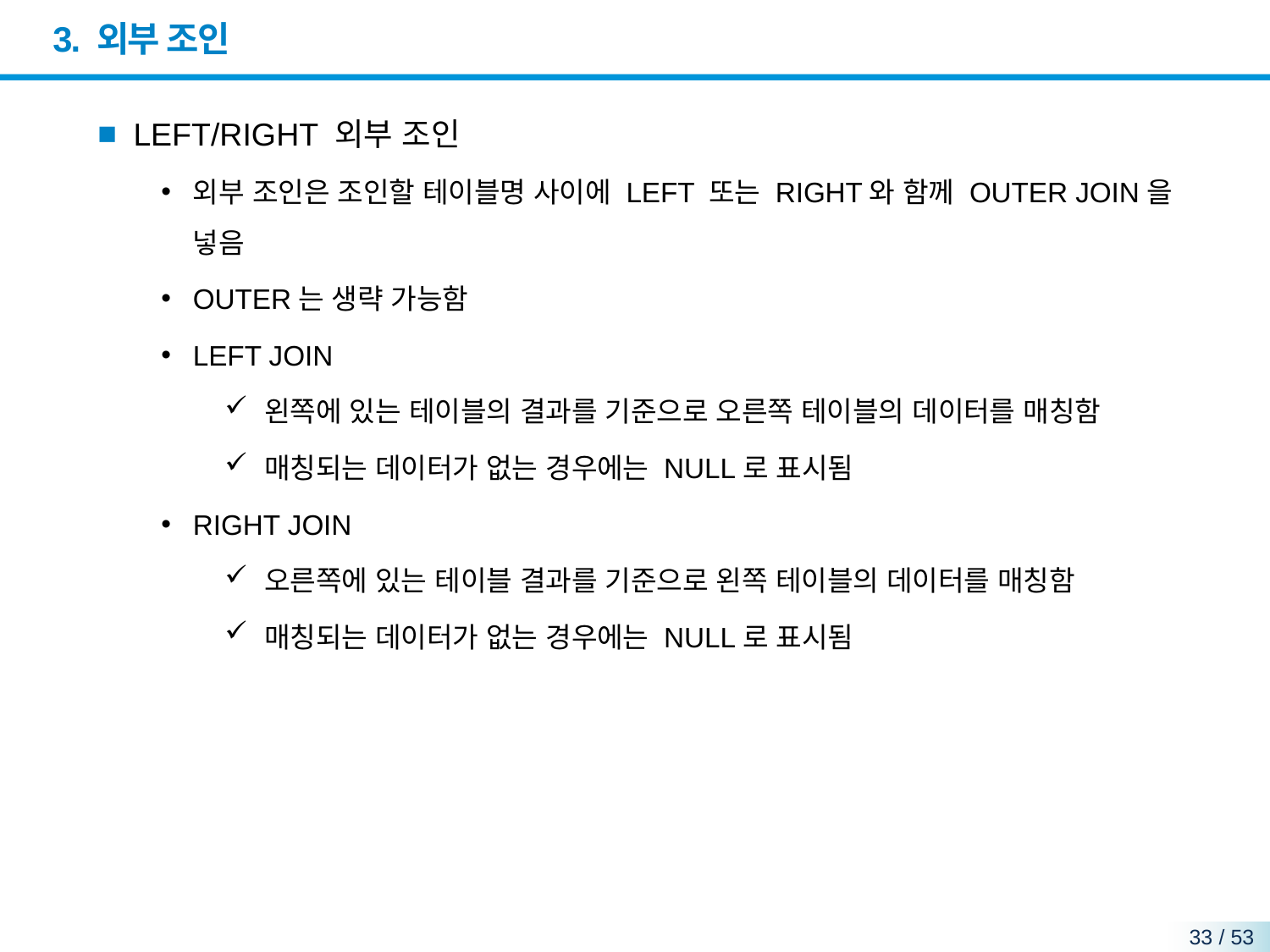

# 3. 외부 조인
LEFT/RIGHT 외부 조인
외부 조인은 조인할 테이블명 사이에 LEFT 또는 RIGHT와 함께 OUTER JOIN을
넣음
OUTER는 생략 가능함
LEFT JOIN
왼쪽에 있는 테이블의 결과를 기준으로 오른쪽 테이블의 데이터를 매칭함
매칭되는 데이터가 없는 경우에는 NULL로 표시됨
RIGHT JOIN
오른쪽에 있는 테이블 결과를 기준으로 왼쪽 테이블의 데이터를 매칭함
매칭되는 데이터가 없는 경우에는 NULL로 표시됨